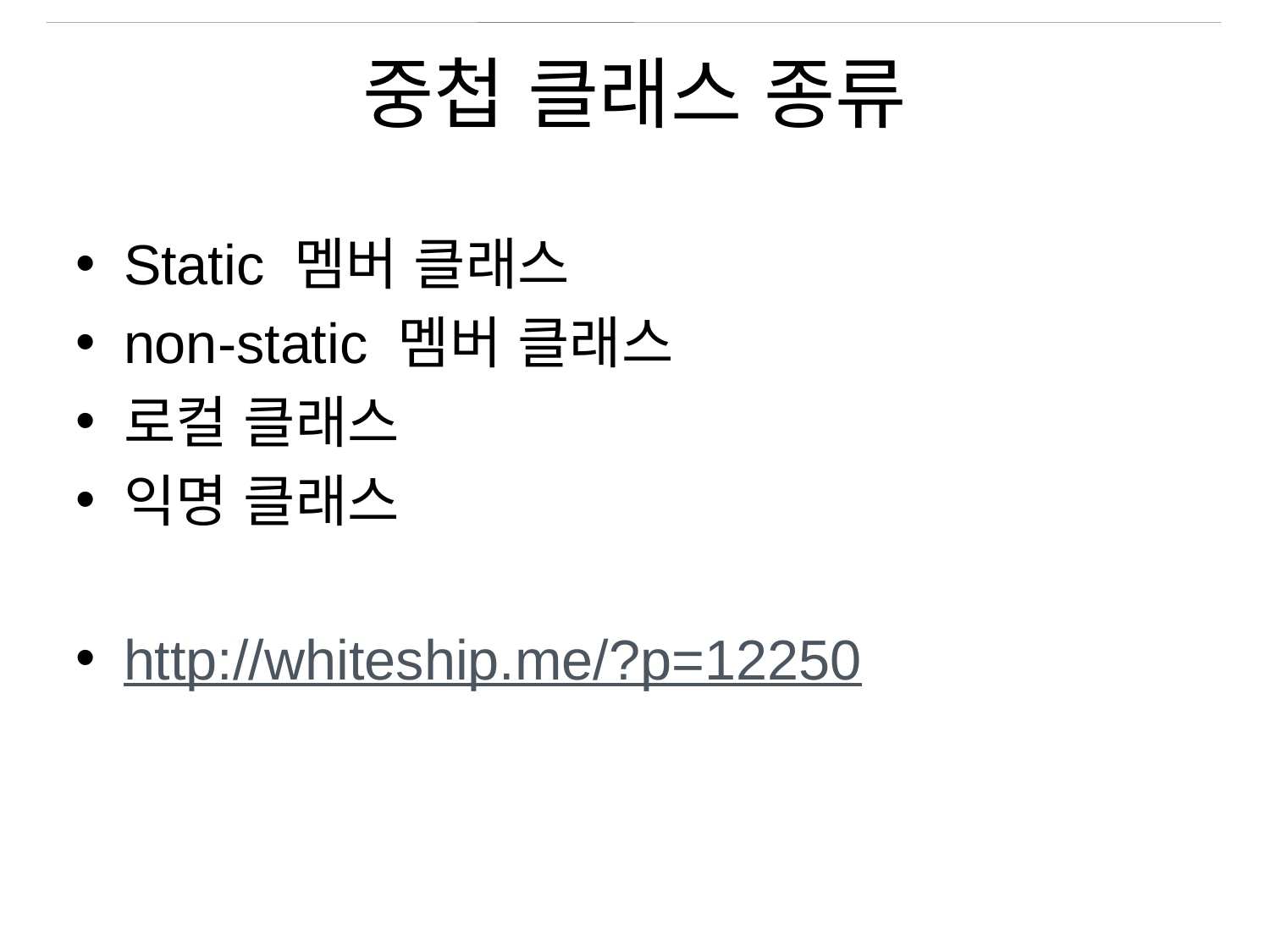

# 중첩 클래스 종류
Static 멤버 클래스
non-static 멤버 클래스
로컬 클래스
익명 클래스

http://whiteship.me/?p=12250